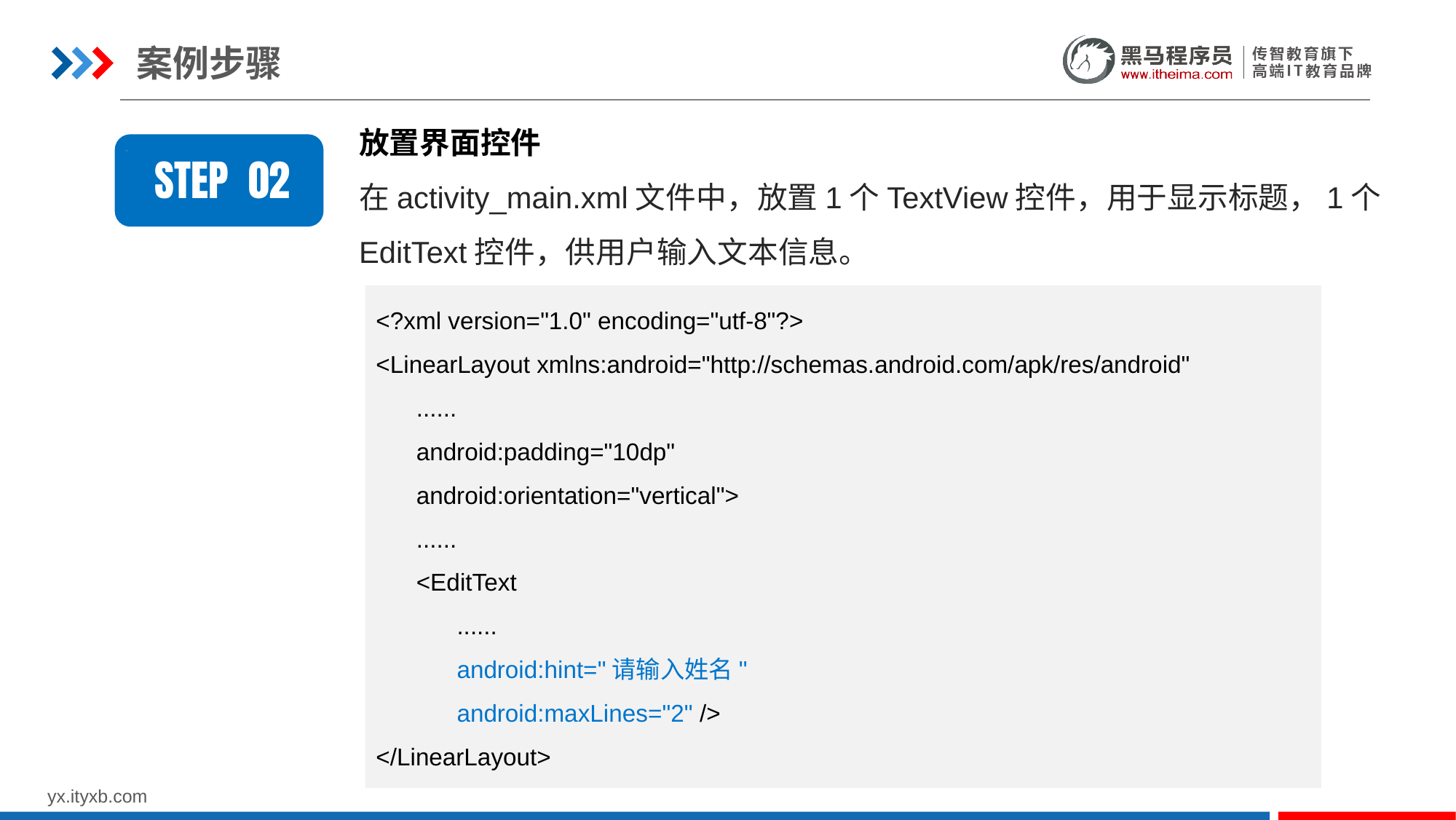

案例步骤
放置界面控件
在activity_main.xml文件中，放置1个TextView控件，用于显示标题，1个EditText控件，供用户输入文本信息。

STEP  02
<?xml version="1.0" encoding="utf-8"?>
<LinearLayout xmlns:android="http://schemas.android.com/apk/res/android"
      ......
      android:padding="10dp"
      android:orientation="vertical">
      ......
      <EditText
            ......
            android:hint="请输入姓名"
            android:maxLines="2" />
</LinearLayout>